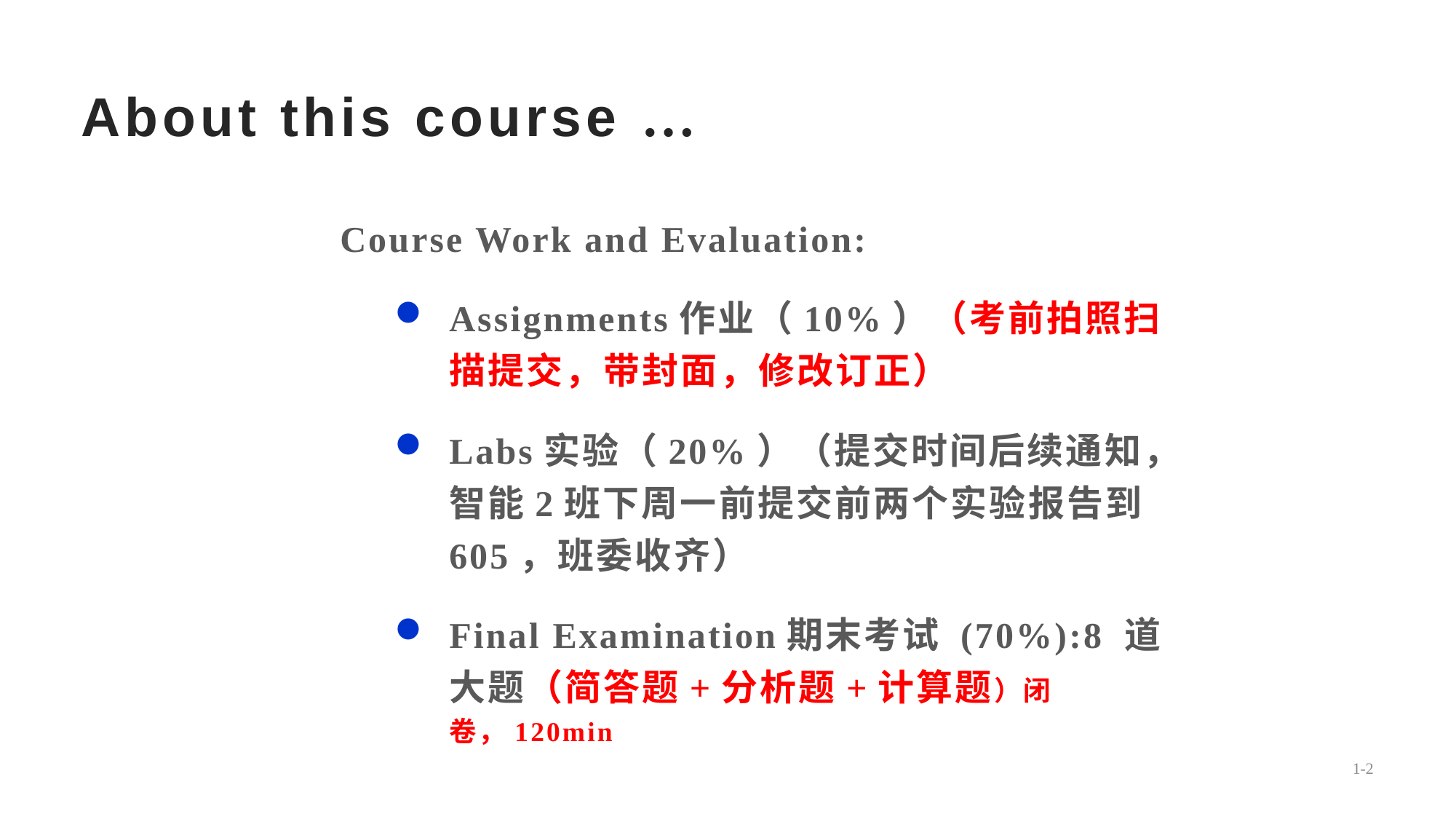

# About this course …
Course Work and Evaluation:
Assignments作业（10%）（考前拍照扫描提交，带封面，修改订正）
Labs实验（20%）（提交时间后续通知，智能2班下周一前提交前两个实验报告到605，班委收齐）
Final Examination期末考试 (70%):8 道大题（简答题+分析题+计算题）闭卷，120min

1-2